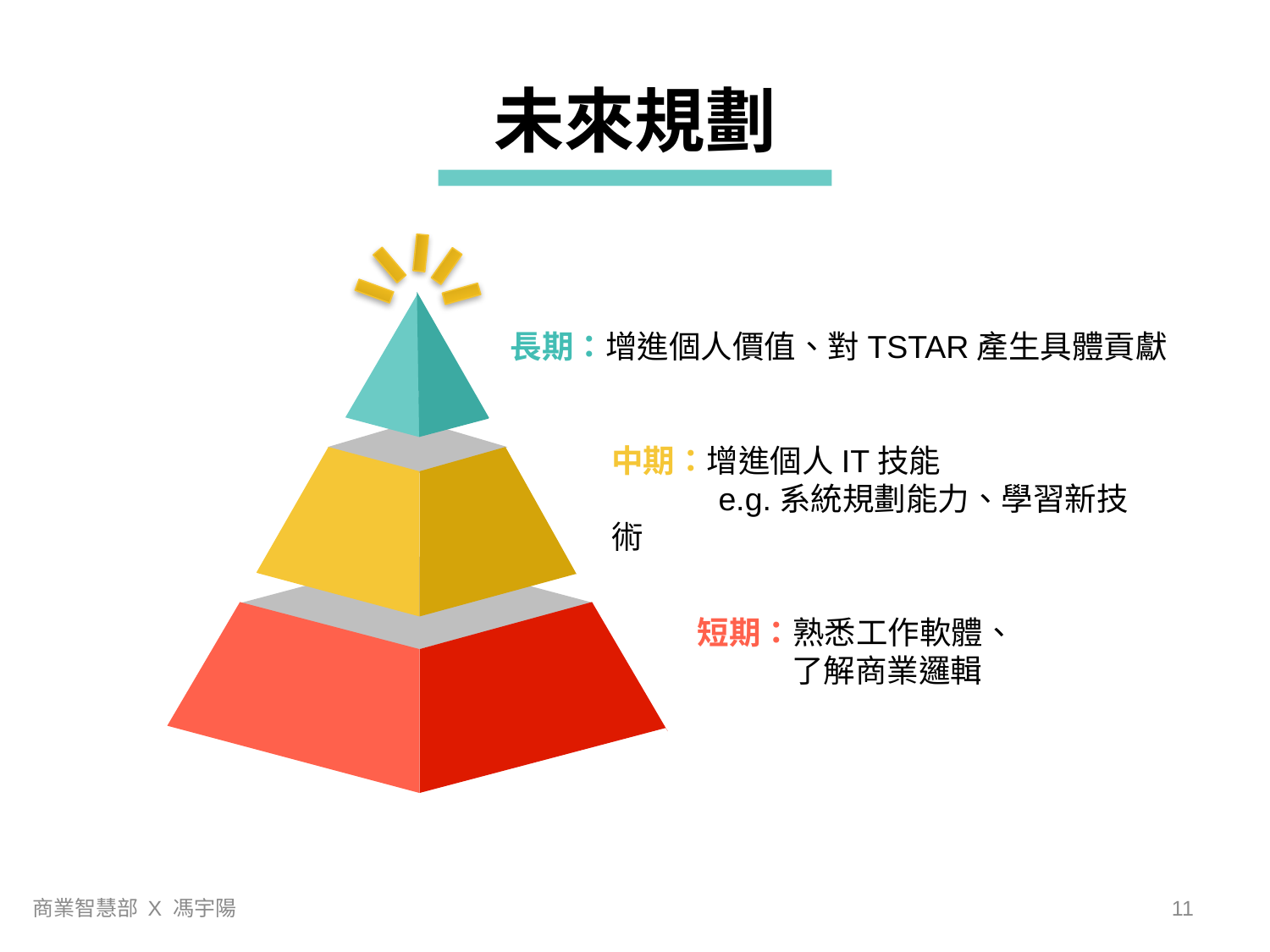

未來規劃

長期：增進個人價值、對TSTAR產生具體貢獻

中期：增進個人IT技能
            e.g.系統規劃能力、學習新技術

短期：熟悉工作軟體、
            了解商業邏輯
商業智慧部 X 馮宇陽
11